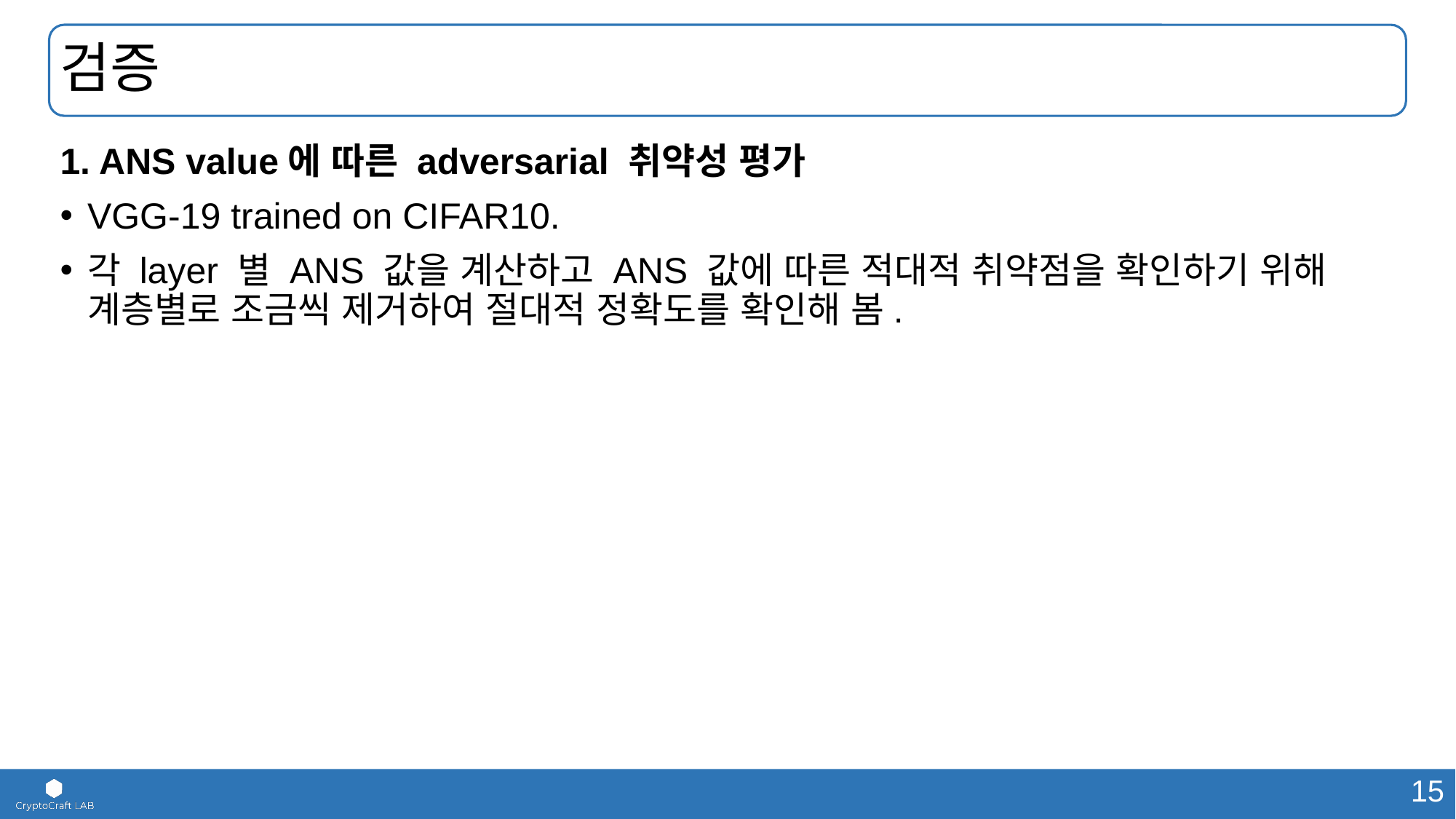

# 검증
1. ANS value에 따른 adversarial 취약성 평가
VGG-19 trained on CIFAR10.
각 layer 별 ANS 값을 계산하고 ANS 값에 따른 적대적 취약점을 확인하기 위해 계층별로 조금씩 제거하여 절대적 정확도를 확인해 봄.